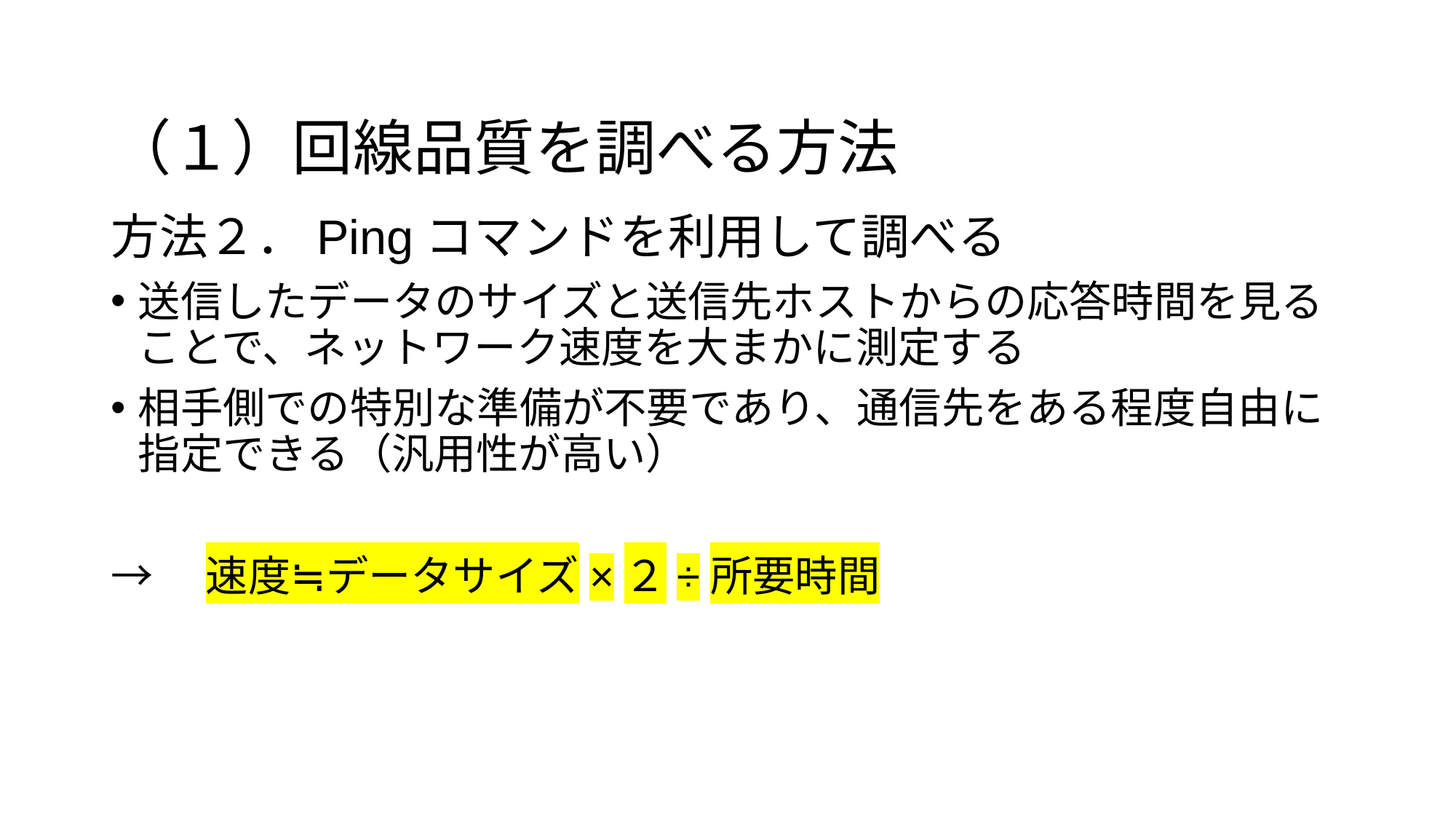

# （１）回線品質を調べる方法
方法２．Pingコマンドを利用して調べる
送信したデータのサイズと送信先ホストからの応答時間を見ることで、ネットワーク速度を大まかに測定する
相手側での特別な準備が不要であり、通信先をある程度自由に指定できる（汎用性が高い）

→　速度≒データサイズ×２÷所要時間